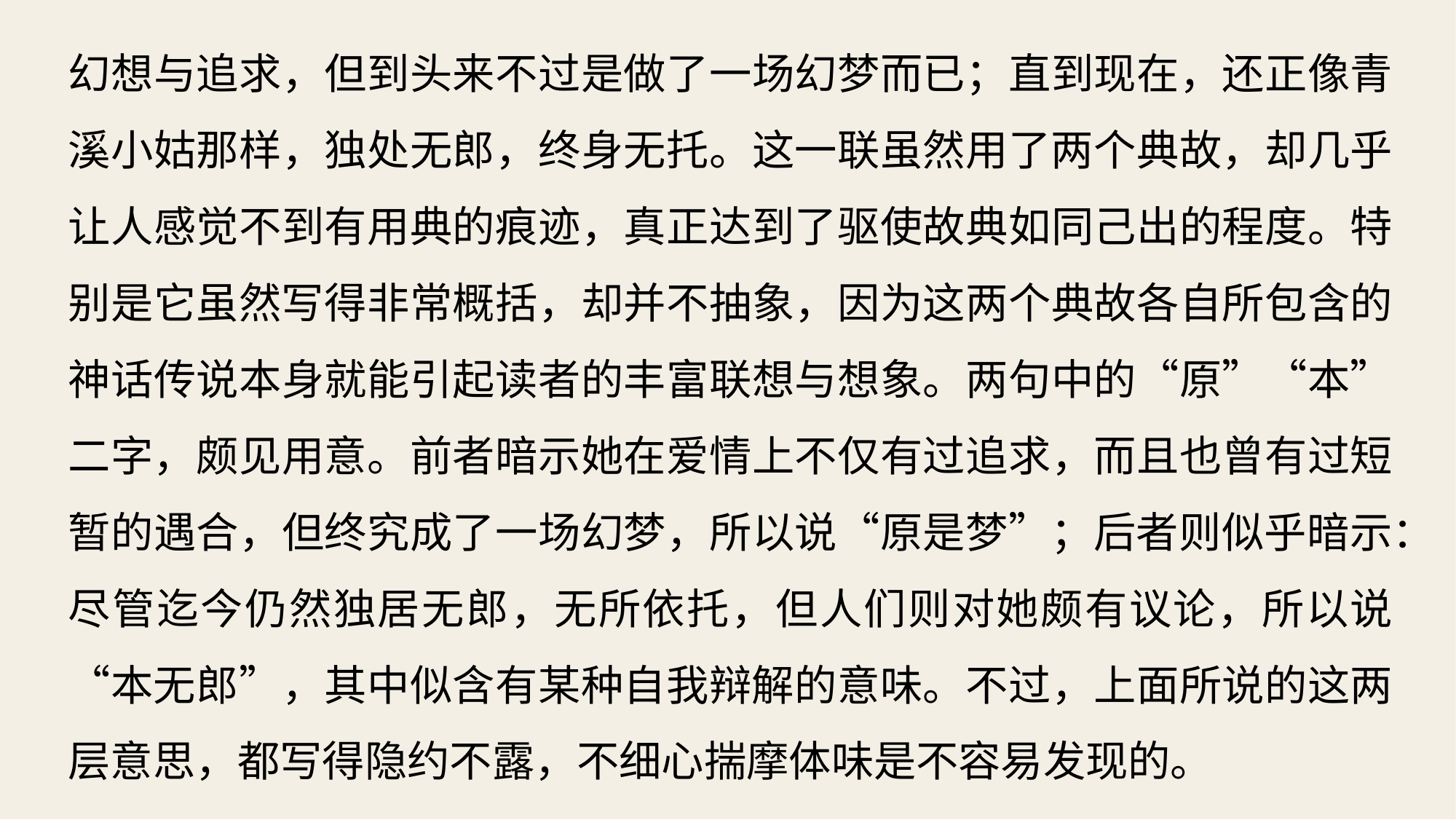

幻想与追求，但到头来不过是做了一场幻梦而已；直到现在，还正像青溪小姑那样，独处无郎，终身无托。这一联虽然用了两个典故，却几乎让人感觉不到有用典的痕迹，真正达到了驱使故典如同己出的程度。特别是它虽然写得非常概括，却并不抽象，因为这两个典故各自所包含的神话传说本身就能引起读者的丰富联想与想象。两句中的“原”“本”二字，颇见用意。前者暗示她在爱情上不仅有过追求，而且也曾有过短暂的遇合，但终究成了一场幻梦，所以说“原是梦”；后者则似乎暗示：尽管迄今仍然独居无郎，无所依托，但人们则对她颇有议论，所以说“本无郎”，其中似含有某种自我辩解的意味。不过，上面所说的这两层意思，都写得隐约不露，不细心揣摩体味是不容易发现的。